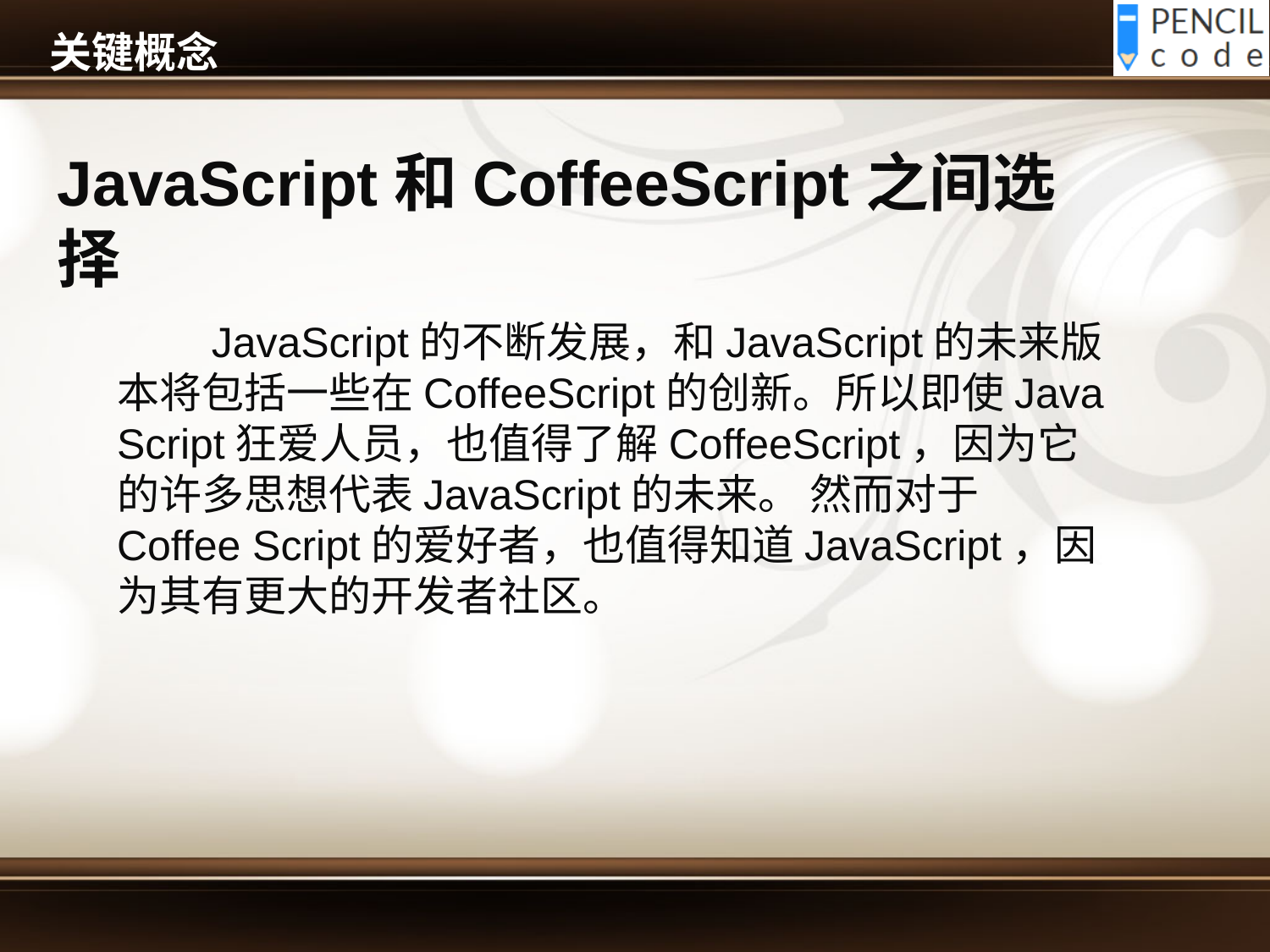

# 关键概念
JavaScript和CoffeeScript之间选择
        JavaScript的不断发展，和JavaScript的未来版本将包括一些在CoffeeScript的创新。所以即使Java Script狂爱人员，也值得了解CoffeeScript，因为它的许多思想代表JavaScript的未来。 然而对于Coffee Script的爱好者，也值得知道JavaScript，因为其有更大的开发者社区。